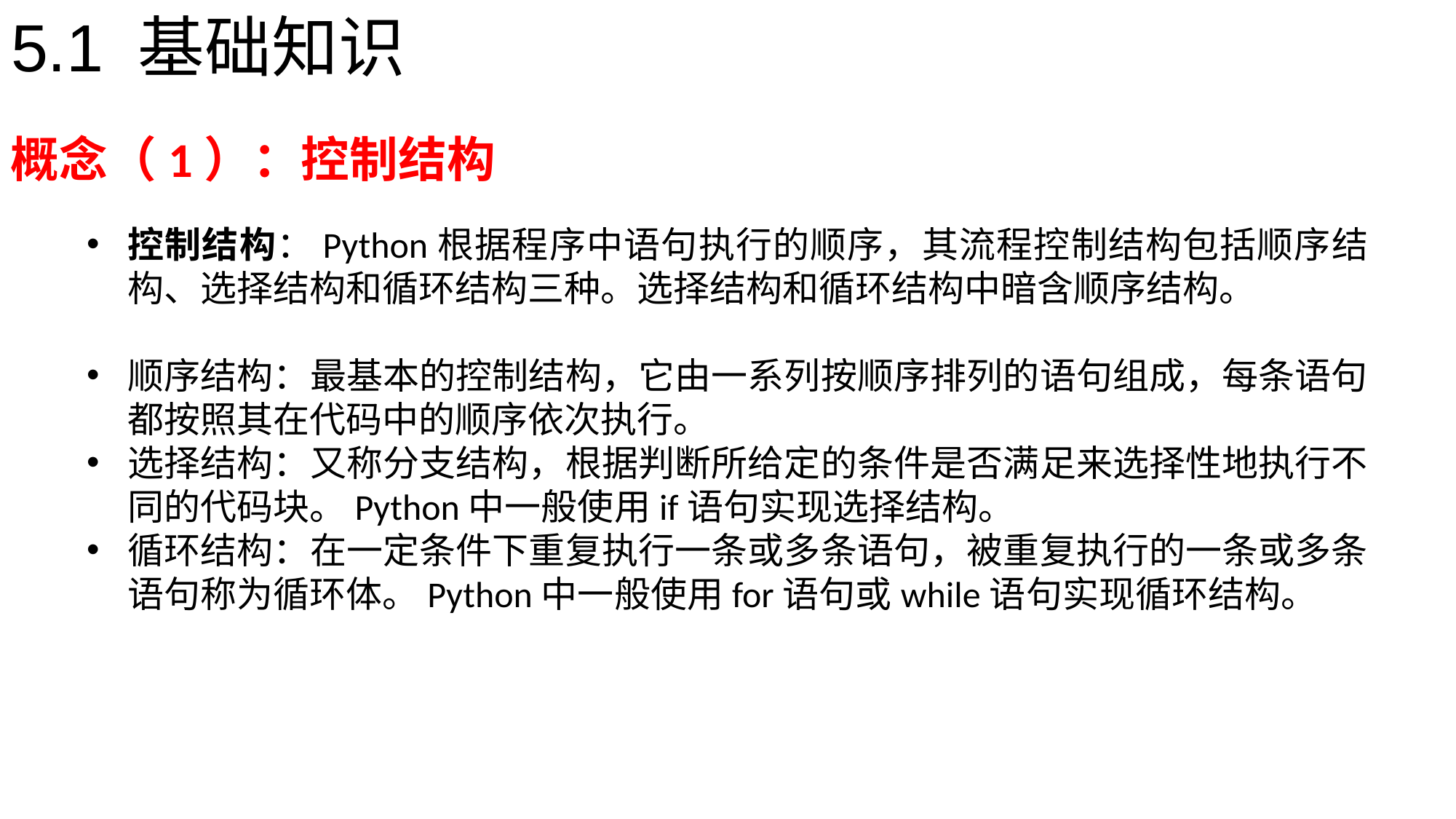

# 5.1 基础知识
概念（1）：控制结构
控制结构：Python根据程序中语句执行的顺序，其流程控制结构包括顺序结构、选择结构和循环结构三种。选择结构和循环结构中暗含顺序结构。

顺序结构：最基本的控制结构，它由一系列按顺序排列的语句组成，每条语句都按照其在代码中的顺序依次执行。
选择结构：又称分支结构，根据判断所给定的条件是否满足来选择性地执行不同的代码块。Python中一般使用if语句实现选择结构。
循环结构：在一定条件下重复执行一条或多条语句，被重复执行的一条或多条语句称为循环体。Python中一般使用for语句或while语句实现循环结构。